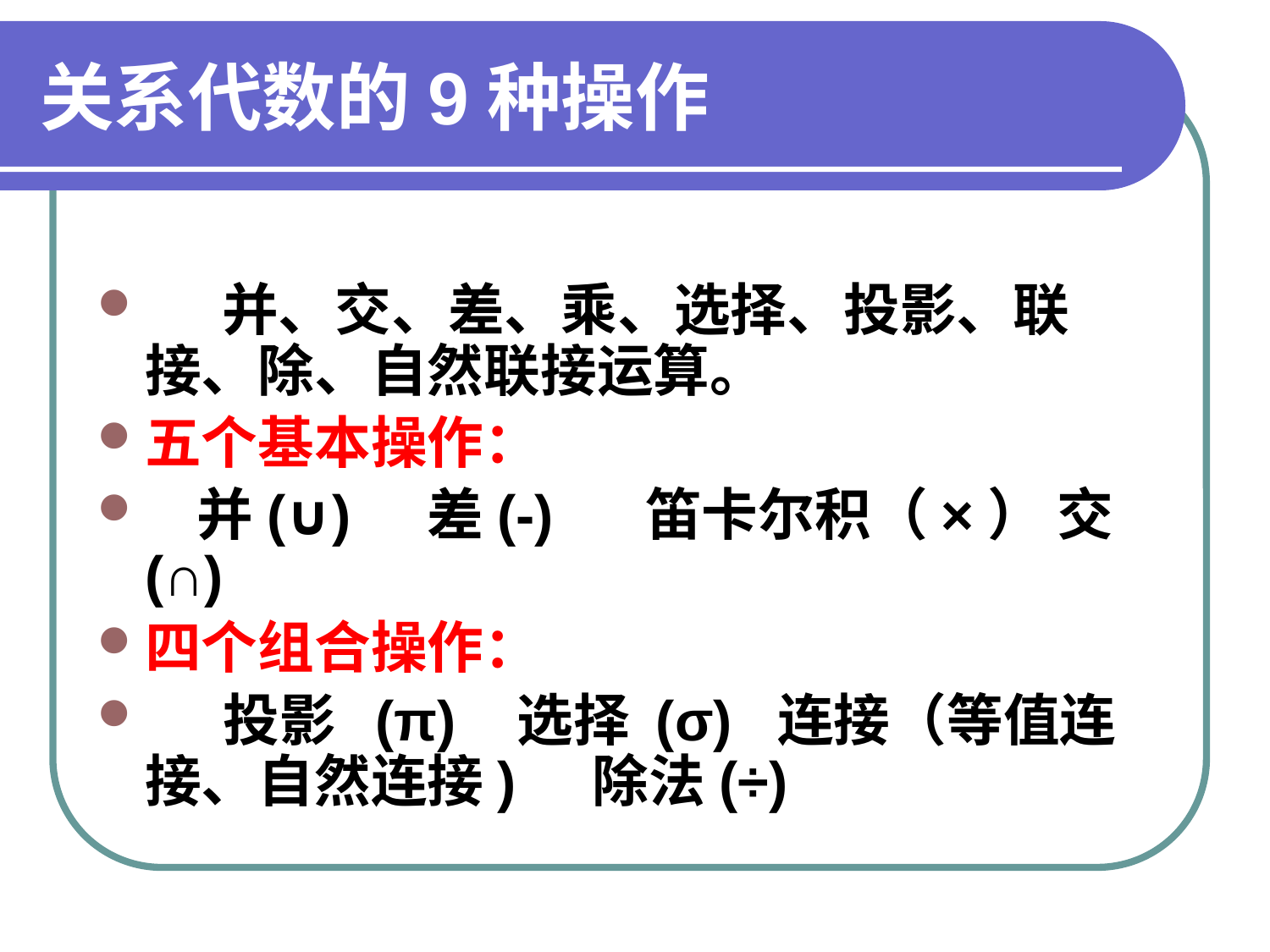

# 关系代数的9种操作

     并、交、差、乘、选择、投影、联接、除、自然联接运算。
五个基本操作：
   并(∪)    差(-)     笛卡尔积（×） 交(∩)
四个组合操作：
     投影  (π)   选择 (σ)  连接（等值连接、自然连接)    除法(÷)